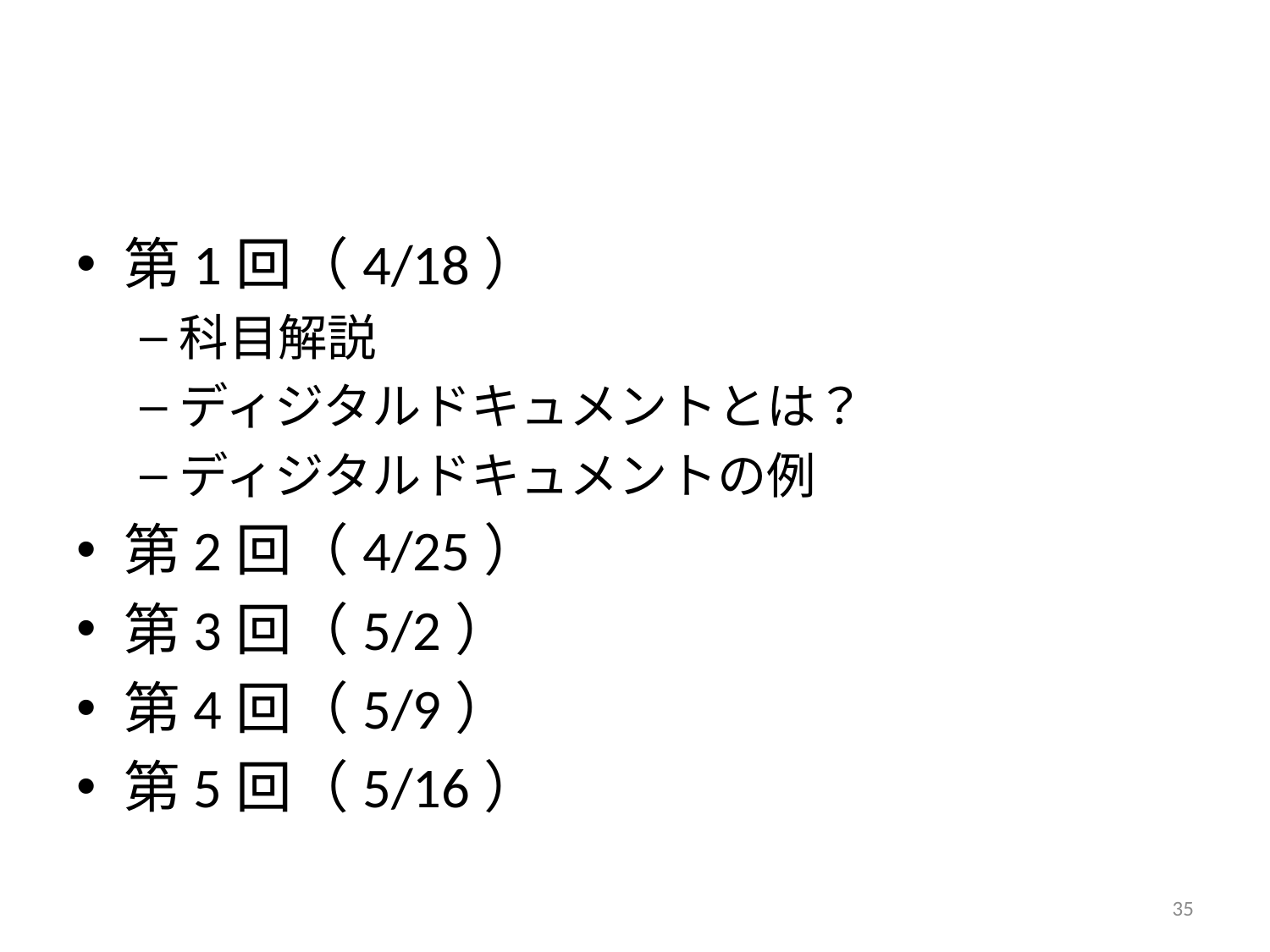

#
第1回（4/18）
科目解説
ディジタルドキュメントとは？
ディジタルドキュメントの例
第2回（4/25）
第3回（5/2）
第4回（5/9）
第5回（5/16）

35